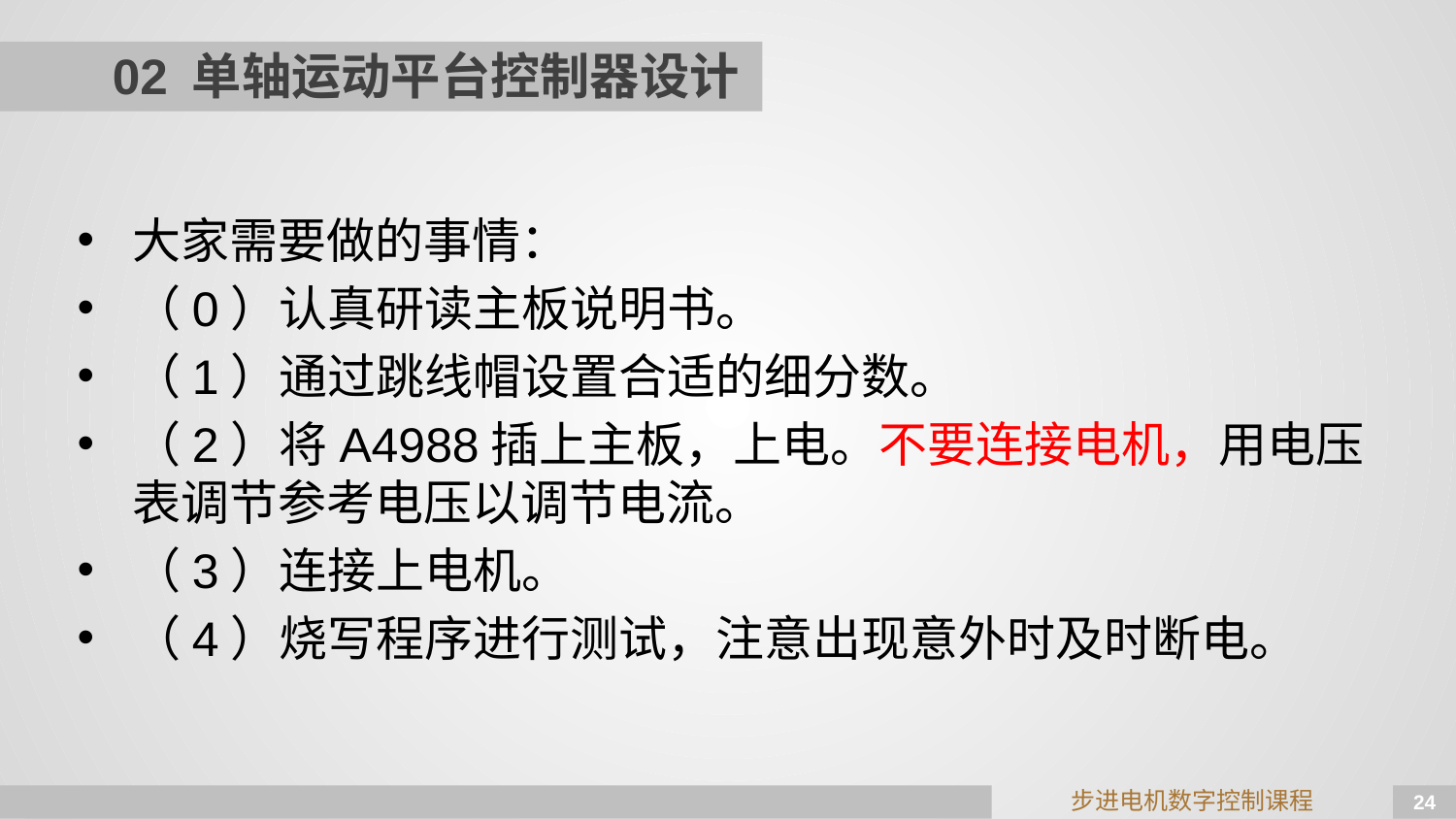

# 02 单轴运动平台控制器设计
大家需要做的事情：
（0）认真研读主板说明书。
（1）通过跳线帽设置合适的细分数。
（2）将A4988插上主板，上电。不要连接电机，用电压表调节参考电压以调节电流。
（3）连接上电机。
（4）烧写程序进行测试，注意出现意外时及时断电。